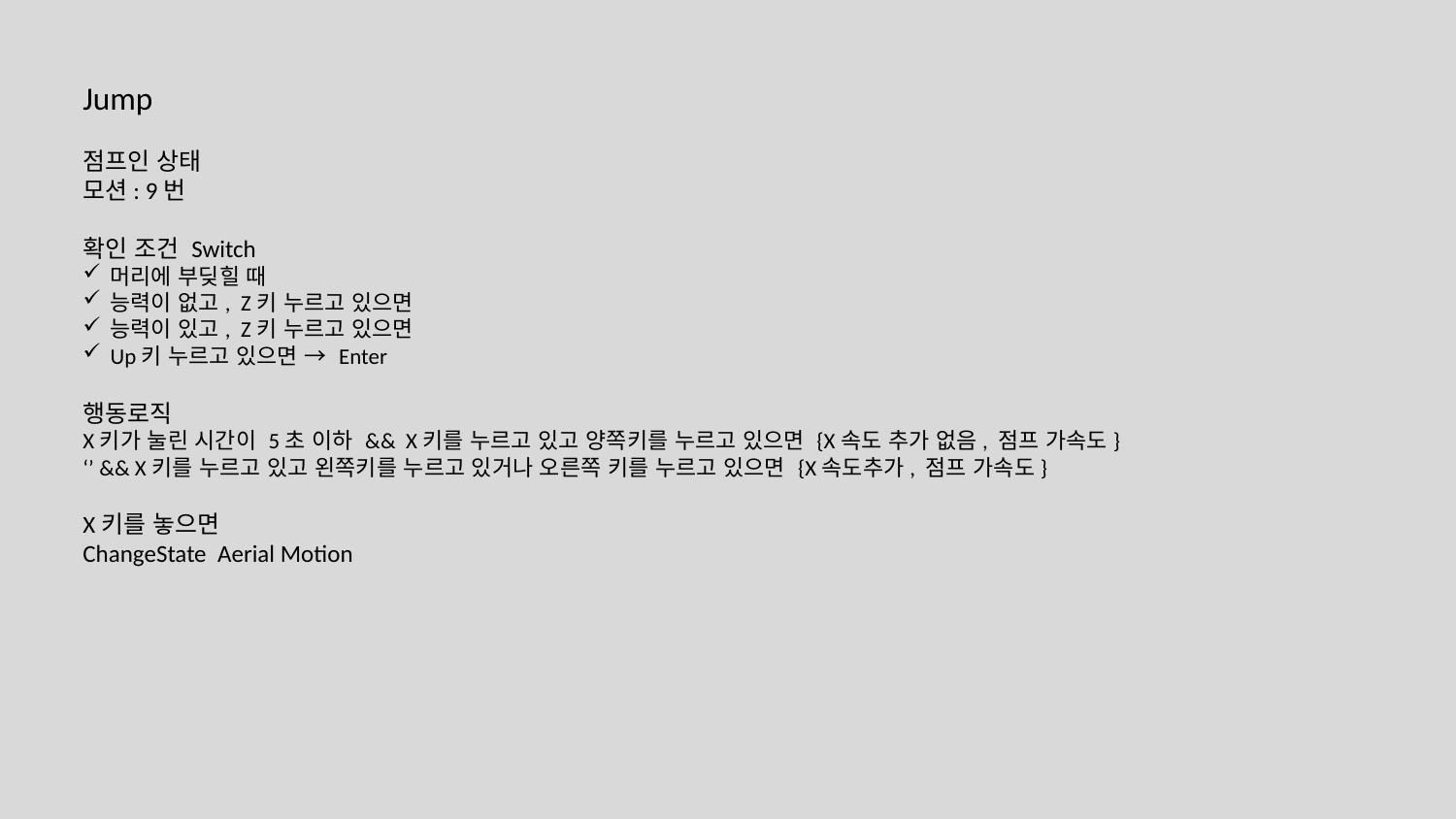

Jump

점프인 상태
모션: 9번

확인 조건 Switch
머리에 부딪힐 때
능력이 없고,  Z키 누르고 있으면
능력이 있고,  Z키 누르고 있으면
Up키 누르고 있으면 → Enter

행동로직
X키가 눌린 시간이 5초 이하 &&  X키를 누르고 있고 양쪽키를 누르고 있으면 {X속도 추가 없음, 점프 가속도}
‘’ && X키를 누르고 있고 왼쪽키를 누르고 있거나 오른쪽 키를 누르고 있으면 {X속도추가, 점프 가속도}

X키를 놓으면
ChangeState  Aerial Motion